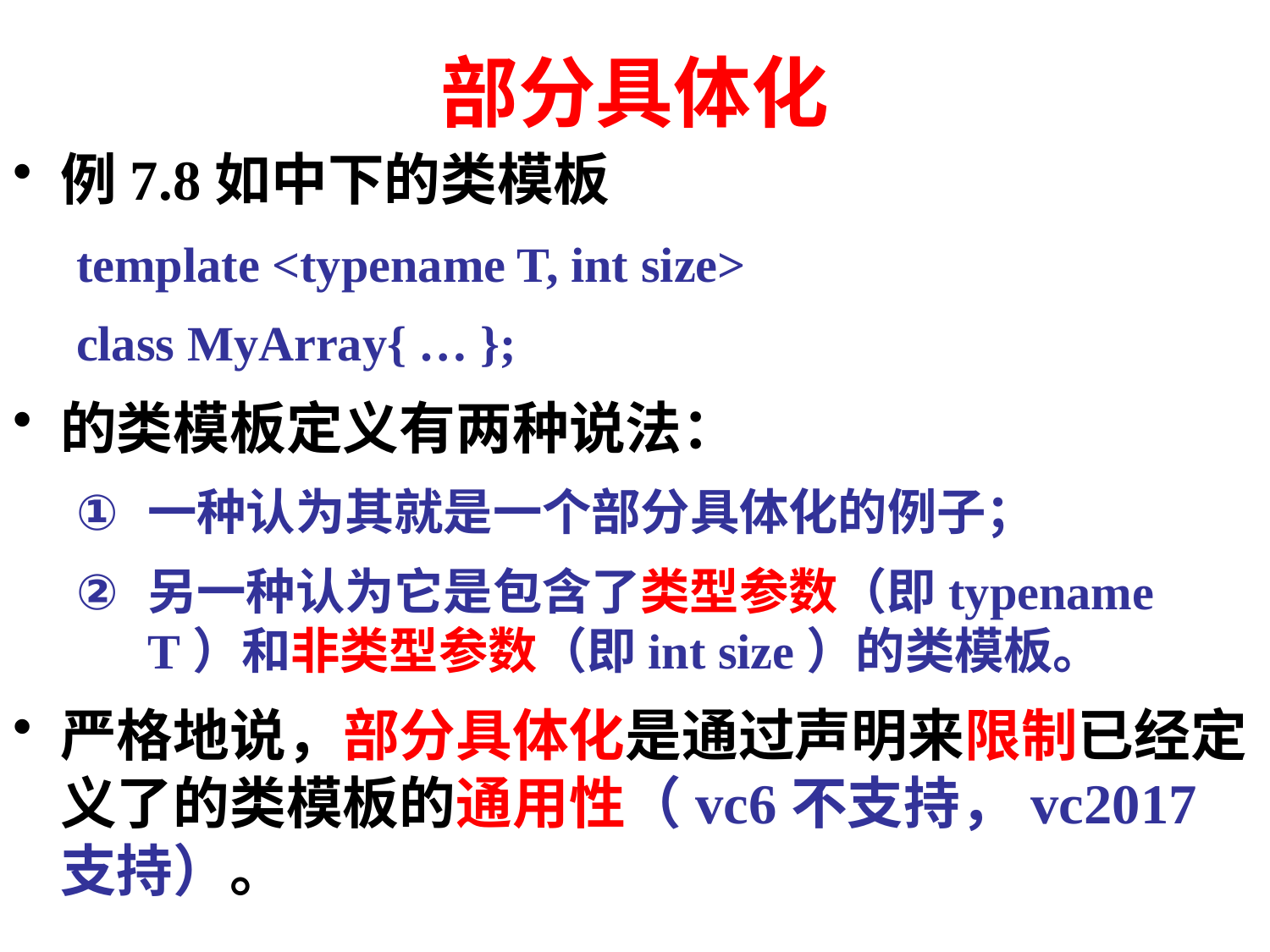

# 部分具体化
例7.8如中下的类模板
template <typename T, int size>
class MyArray{ … };
的类模板定义有两种说法：
一种认为其就是一个部分具体化的例子；
另一种认为它是包含了类型参数（即typename T）和非类型参数（即int size）的类模板。
严格地说，部分具体化是通过声明来限制已经定义了的类模板的通用性（vc6不支持，vc2017支持）。